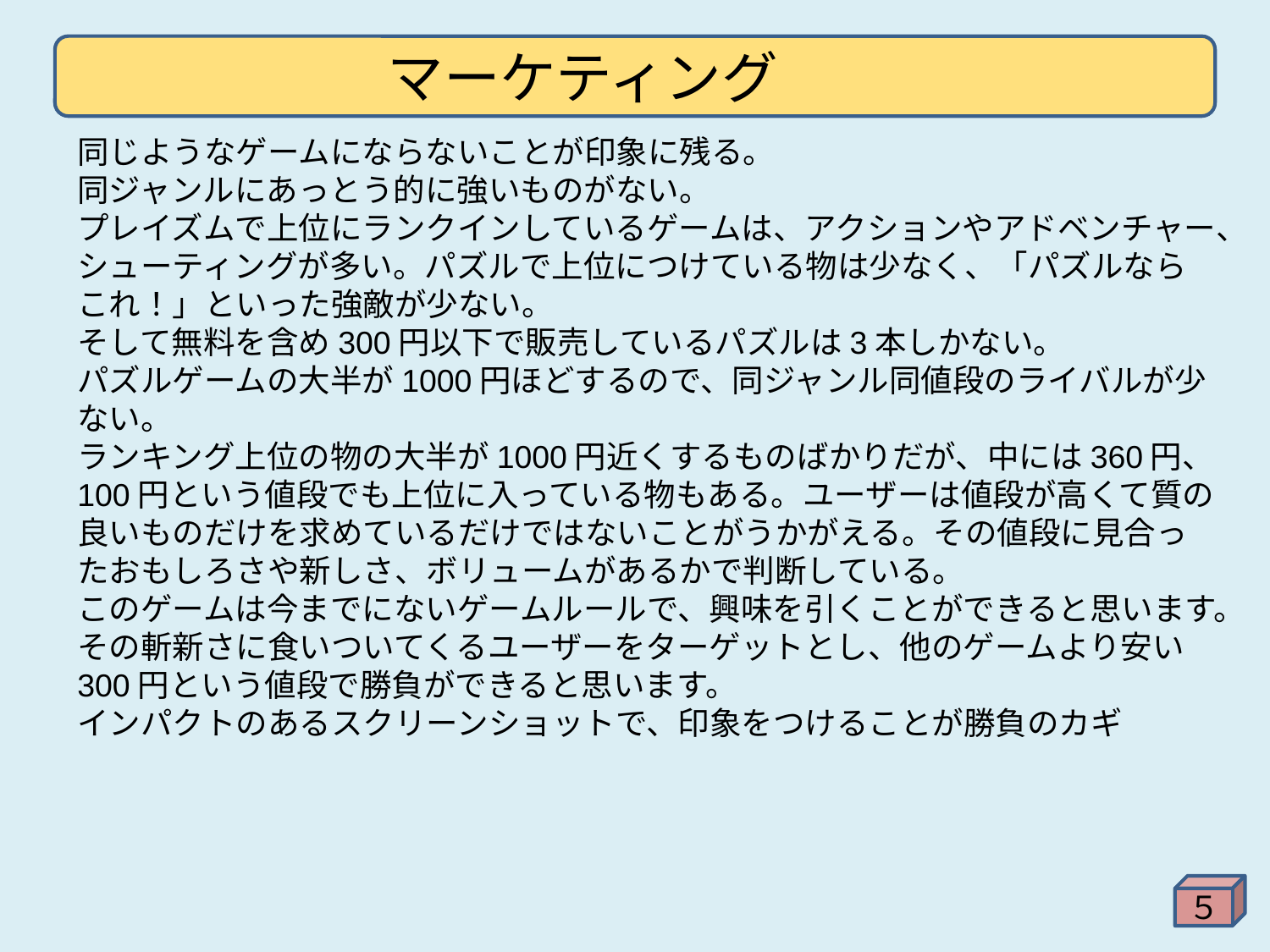

マーケティング
同じようなゲームにならないことが印象に残る。
同ジャンルにあっとう的に強いものがない。
プレイズムで上位にランクインしているゲームは、アクションやアドベンチャー、シューティングが多い。パズルで上位につけている物は少なく、「パズルならこれ！」といった強敵が少ない。
そして無料を含め300円以下で販売しているパズルは3本しかない。
パズルゲームの大半が1000円ほどするので、同ジャンル同値段のライバルが少ない。
ランキング上位の物の大半が1000円近くするものばかりだが、中には360円、100円という値段でも上位に入っている物もある。ユーザーは値段が高くて質の良いものだけを求めているだけではないことがうかがえる。その値段に見合ったおもしろさや新しさ、ボリュームがあるかで判断している。
このゲームは今までにないゲームルールで、興味を引くことができると思います。その斬新さに食いついてくるユーザーをターゲットとし、他のゲームより安い300円という値段で勝負ができると思います。
インパクトのあるスクリーンショットで、印象をつけることが勝負のカギ

５